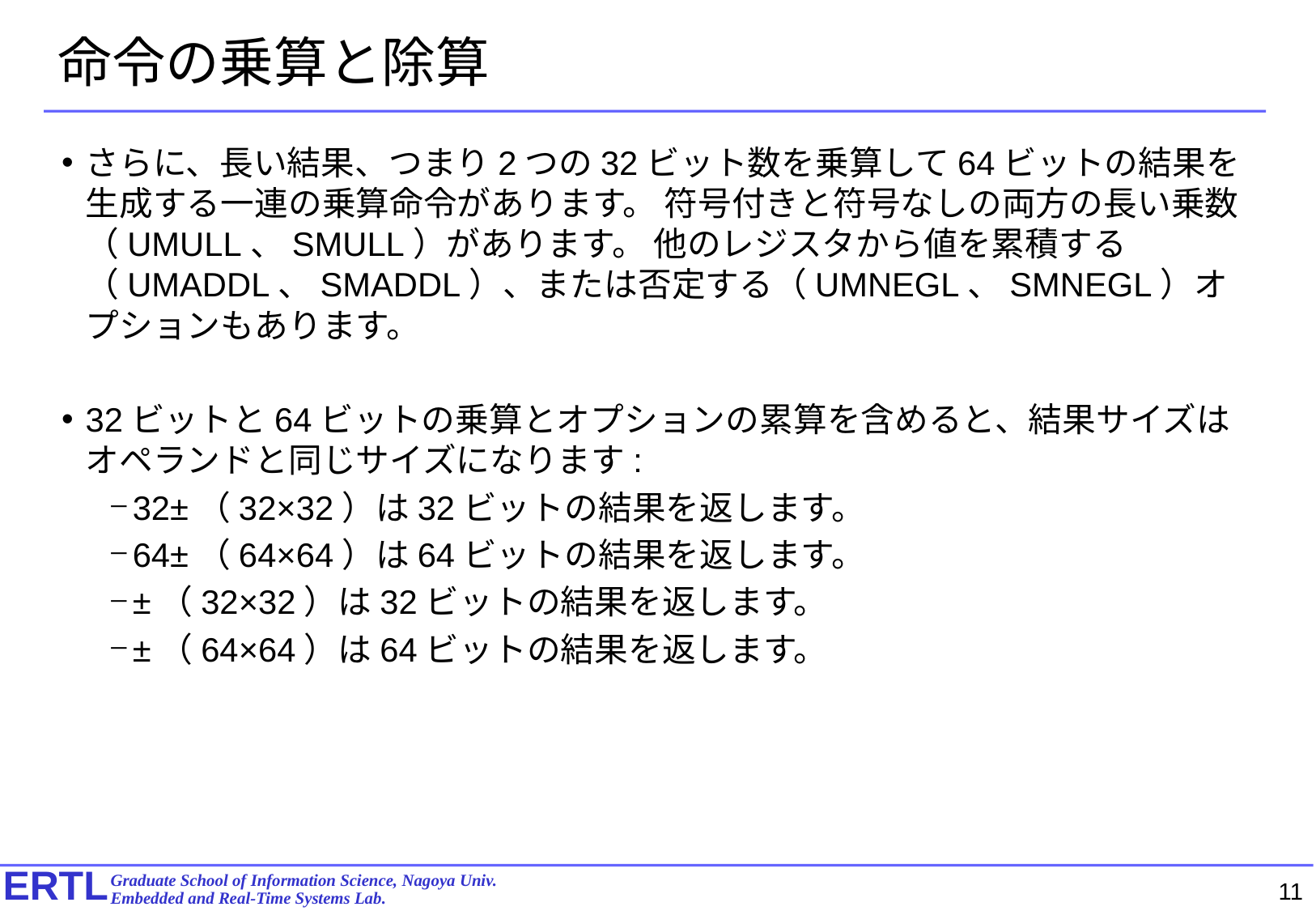

# 命令の乗算と除算
さらに、長い結果、つまり2つの32ビット数を乗算して64ビットの結果を生成する一連の乗算命令があります。 符号付きと符号なしの両方の長い乗数（UMULL、SMULL）があります。 他のレジスタから値を累積する（UMADDL、SMADDL）、または否定する（UMNEGL、SMNEGL）オプションもあります。

32ビットと64ビットの乗算とオプションの累算を含めると、結果サイズはオペランドと同じサイズになります:
32±（32×32）は32ビットの結果を返します。
64±（64×64）は64ビットの結果を返します。
±（32×32）は32ビットの結果を返します。
±（64×64）は64ビットの結果を返します。

11